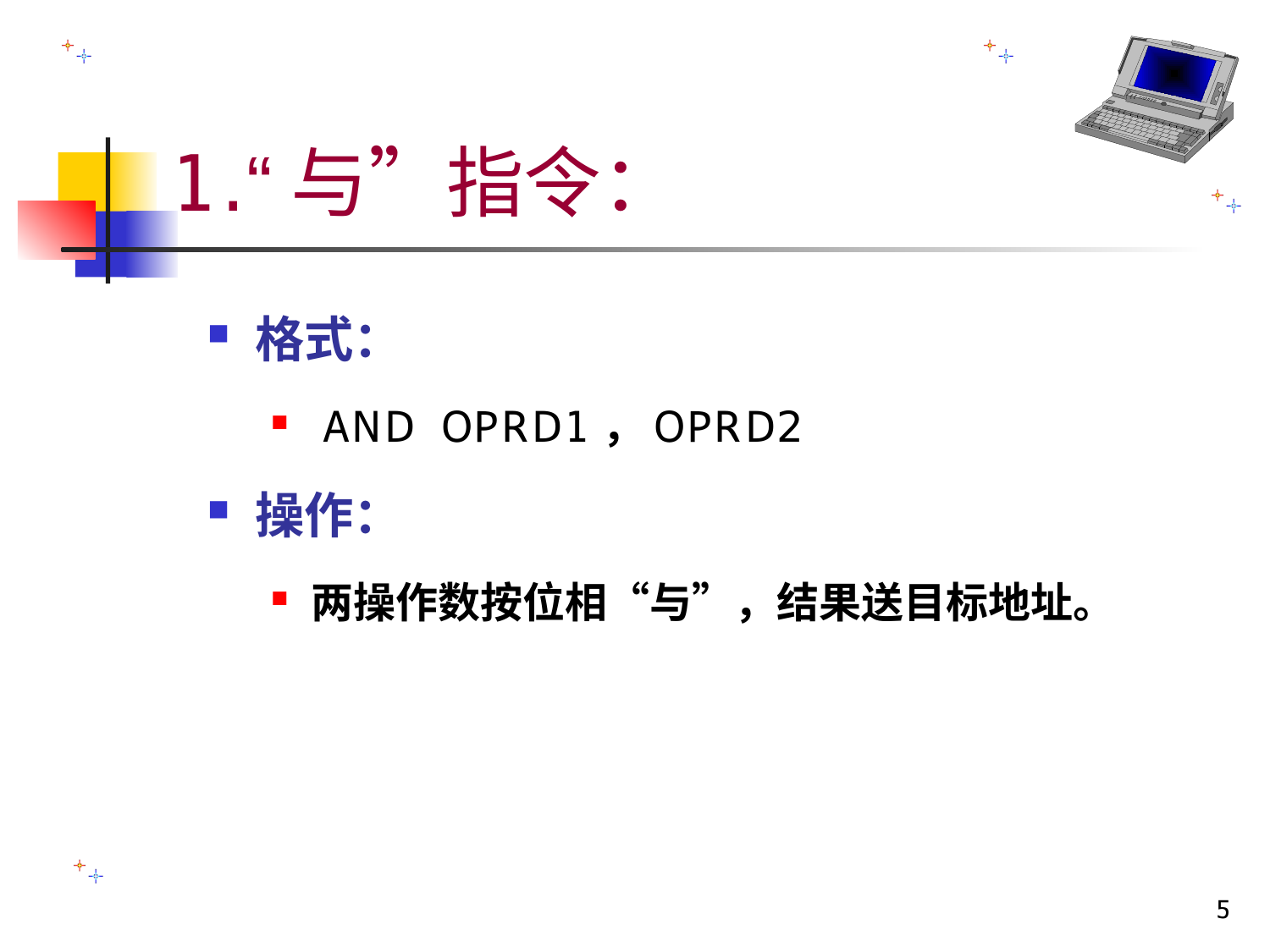

# 1.“与”指令：
格式：
 AND  OPRD1，OPRD2
操作：
两操作数按位相“与”，结果送目标地址。
5